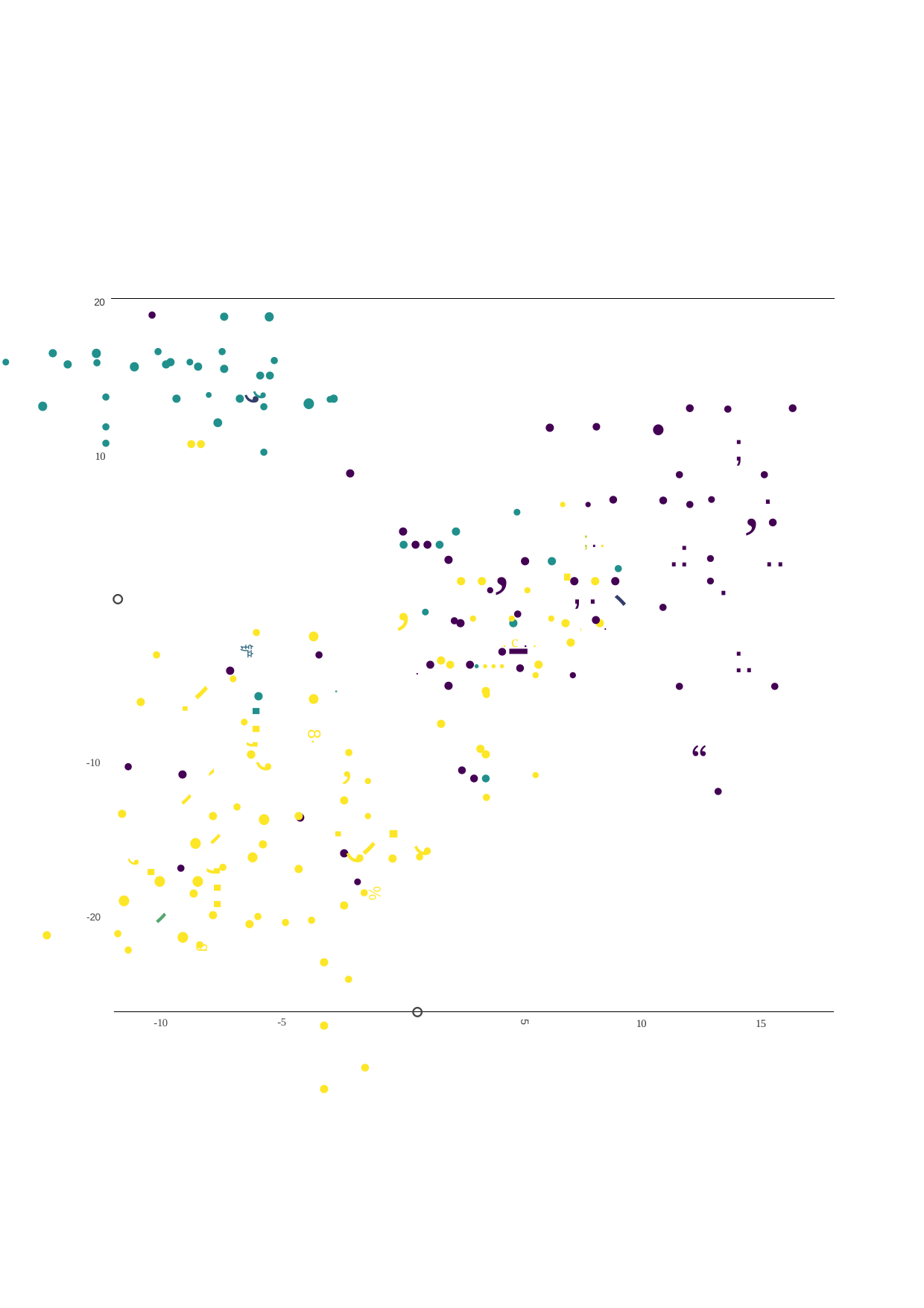

20

．．．．．．．．．
．．．．．．．．．．
·．·．,.
．．．．．
．．
••
．;．.:：..．:.．“．
．，．
．．，
．．．
．•• ．．．.．,.、．·
••
．
.．．
10
．．，．
． ．．．．．
..,··...
••••
;..
．•••,•..•••
••．••．•
。
....-..
．
．．
．．．．．
．
.c..
．．
．铲．．．
．、
·
， ．． ．
..,.
．
．．
8·
．．．．．．．．
，｀、．．．．．，．．
-10
••
••．
．．．．．．
．．
. .
．、
，、％
．．，
,.. .
．．
-20
、
．．
．．．
．．．
g
。

-5
-10
10
15
5